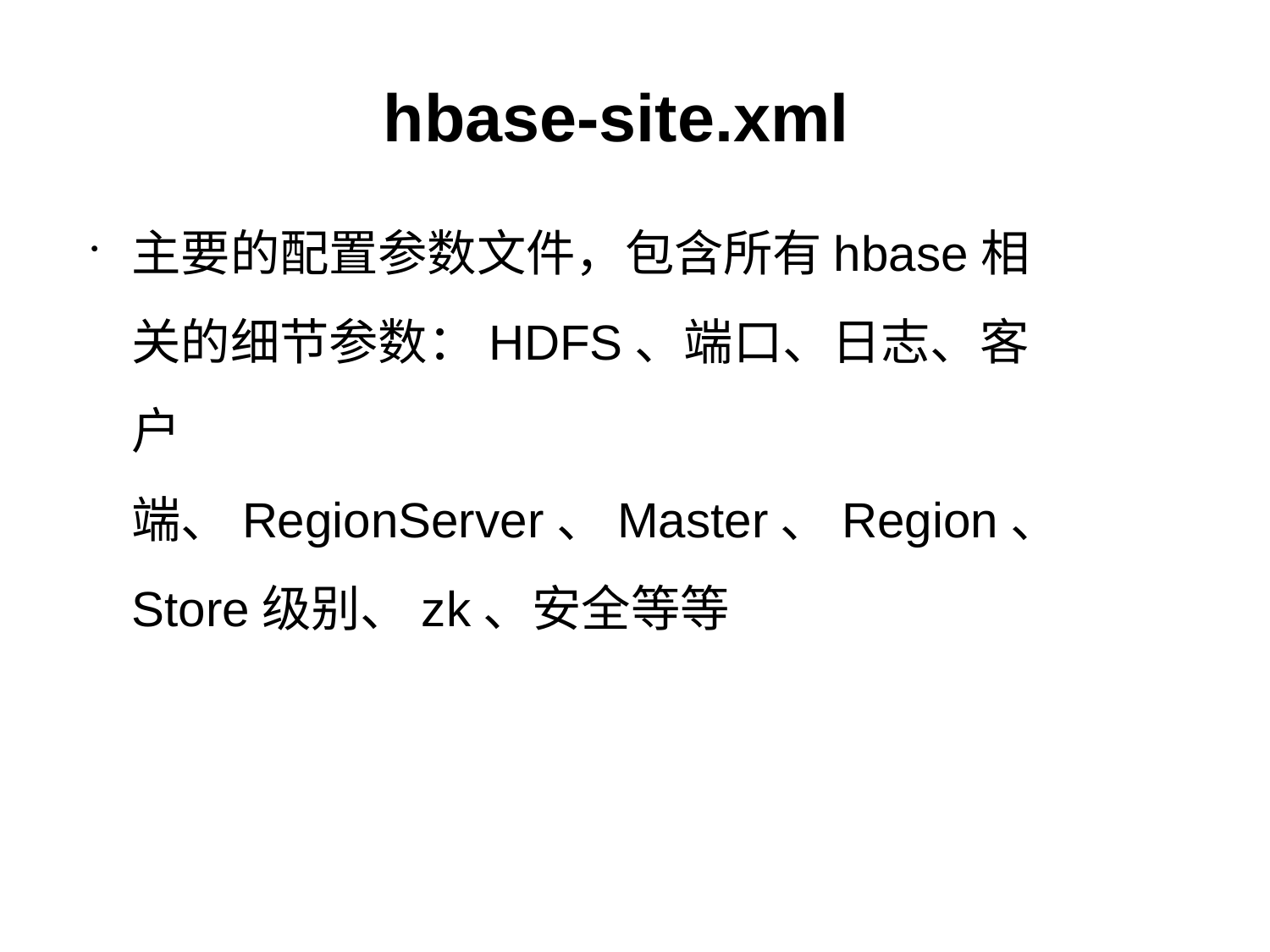

hbase-site.xml
主要的配置参数文件，包含所有hbase相关的细节参数：HDFS、端口、日志、客户端、RegionServer、Master、Region、Store级别、zk、安全等等